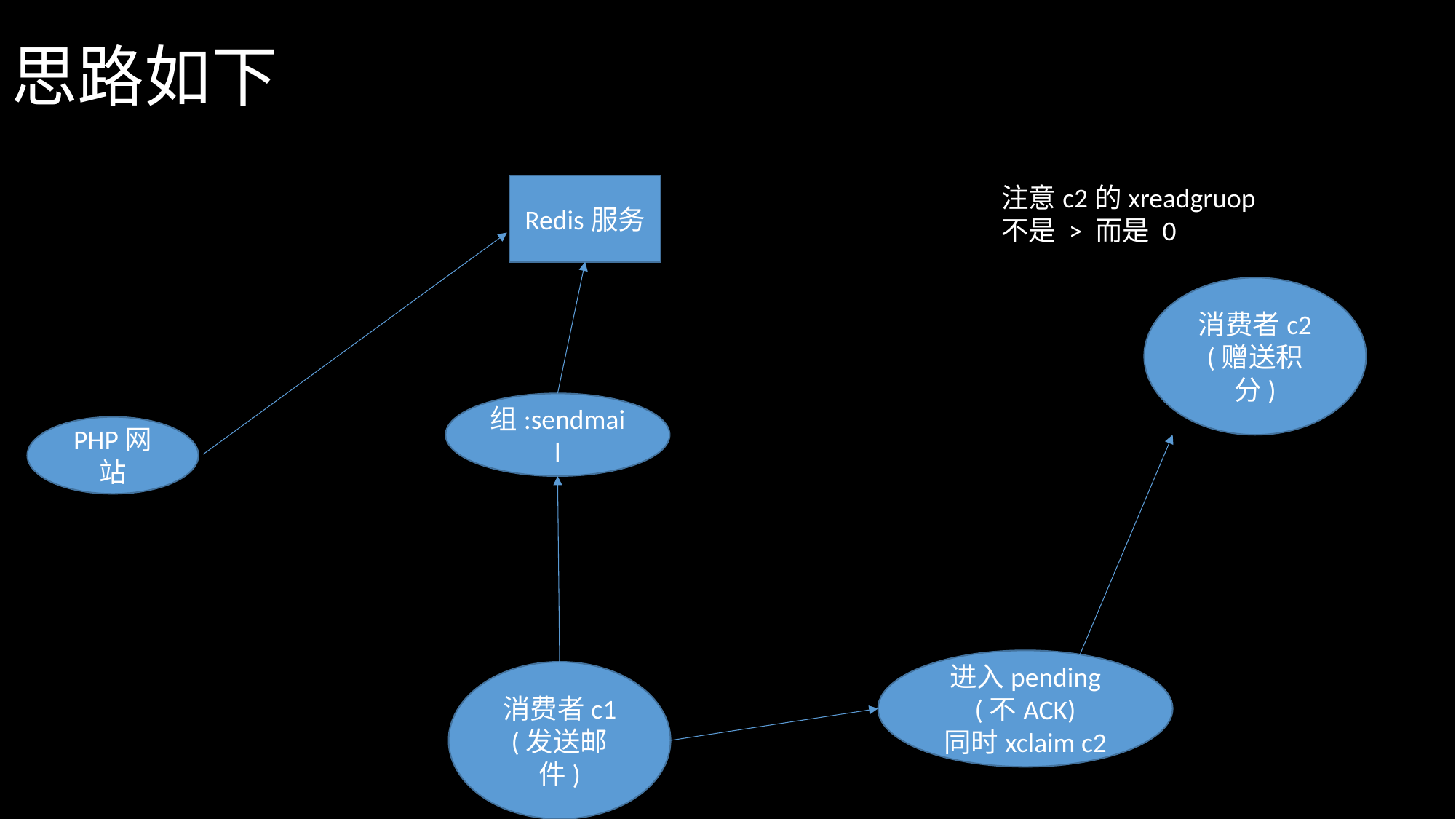

# 思路如下
Redis服务
注意c2的xreadgruop 不是 > 而是 0
消费者c2
(赠送积分)
组:sendmail
PHP网站
进入pending
(不ACK)
同时xclaim c2
消费者c1
(发送邮件)